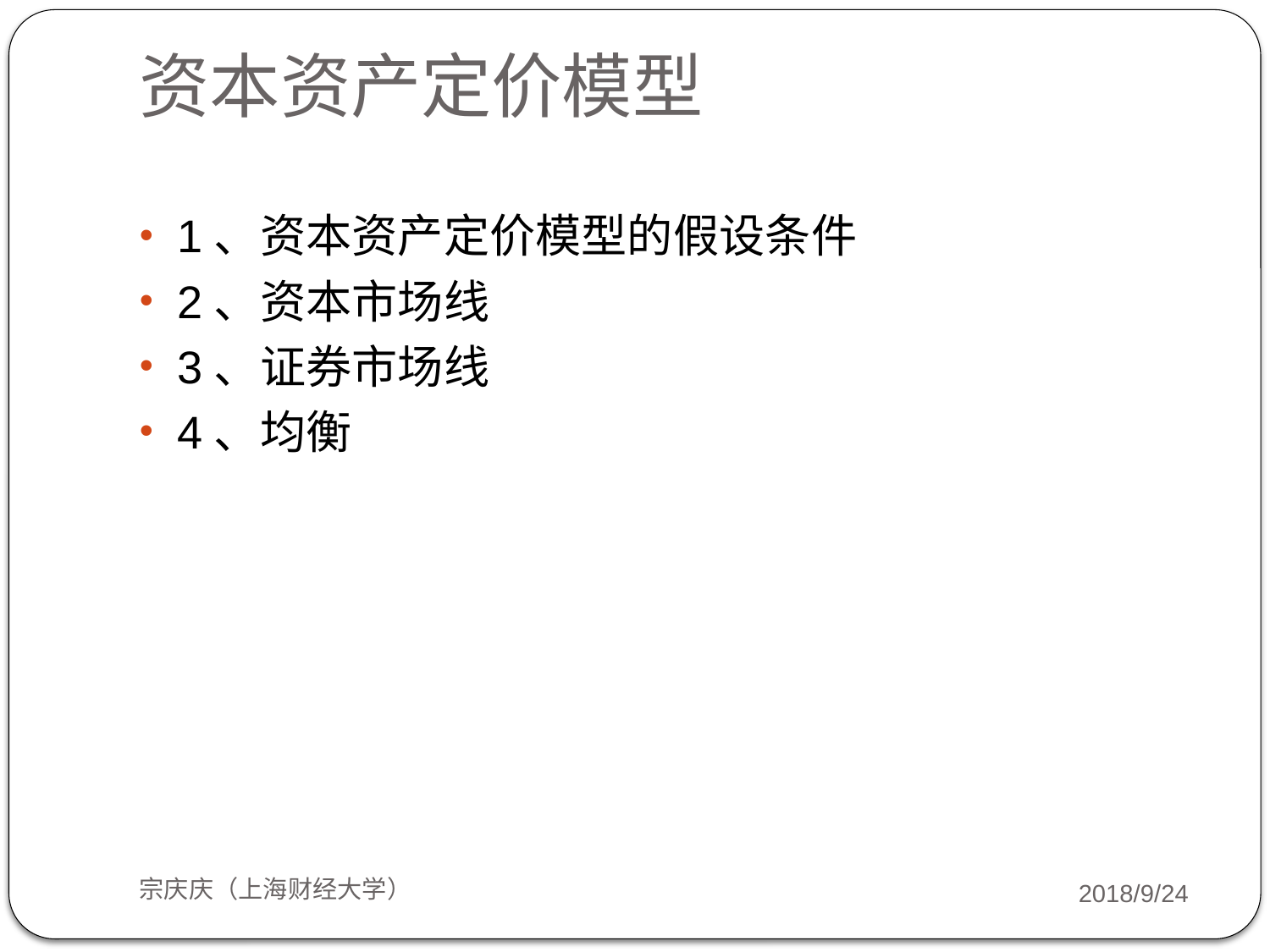

# 资本资产定价模型
1、资本资产定价模型的假设条件
2、资本市场线
3、证券市场线
4、均衡
宗庆庆（上海财经大学）
2018/9/24